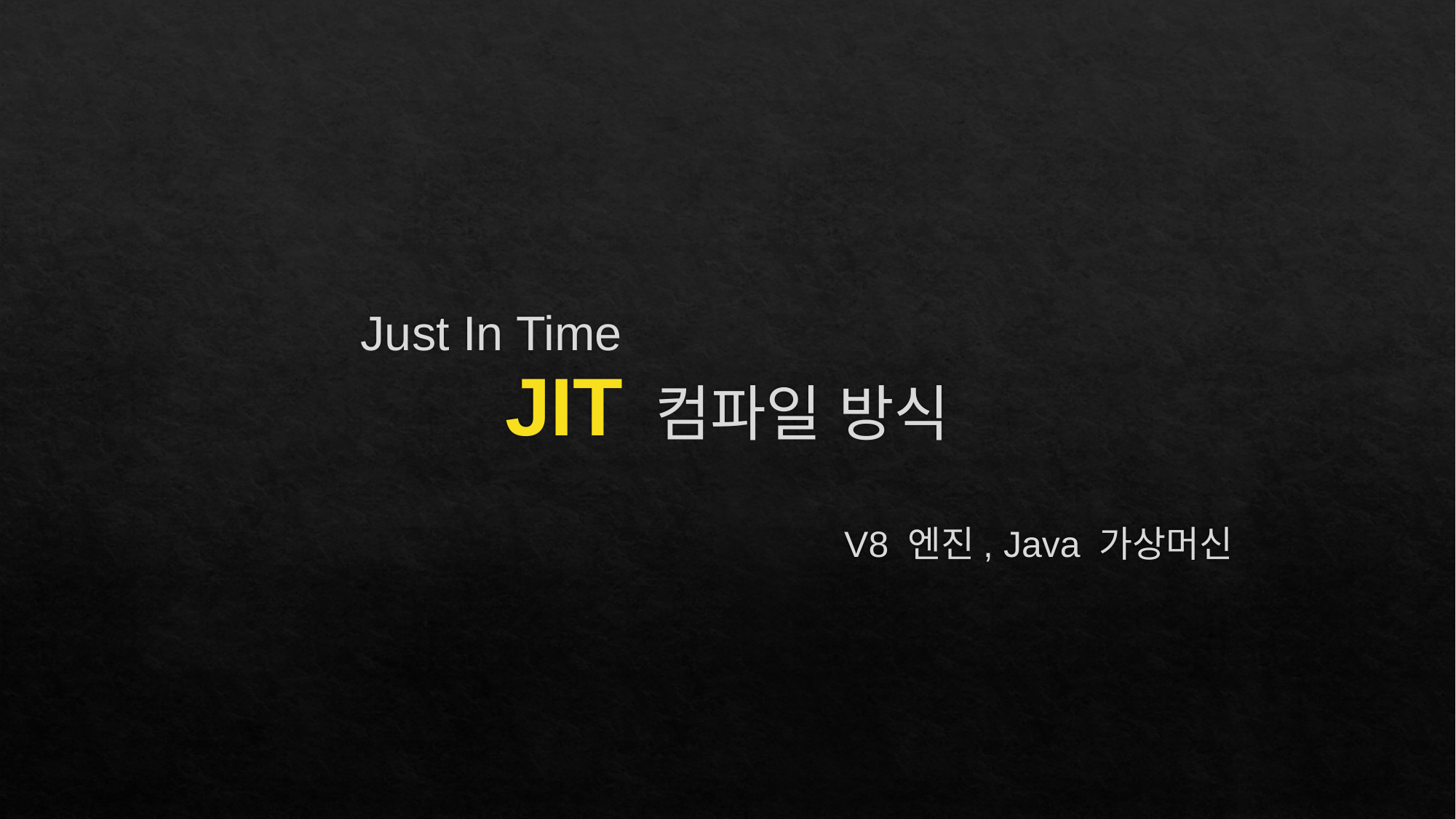

Just In Time
JIT 컴파일 방식
V8 엔진, Java 가상머신